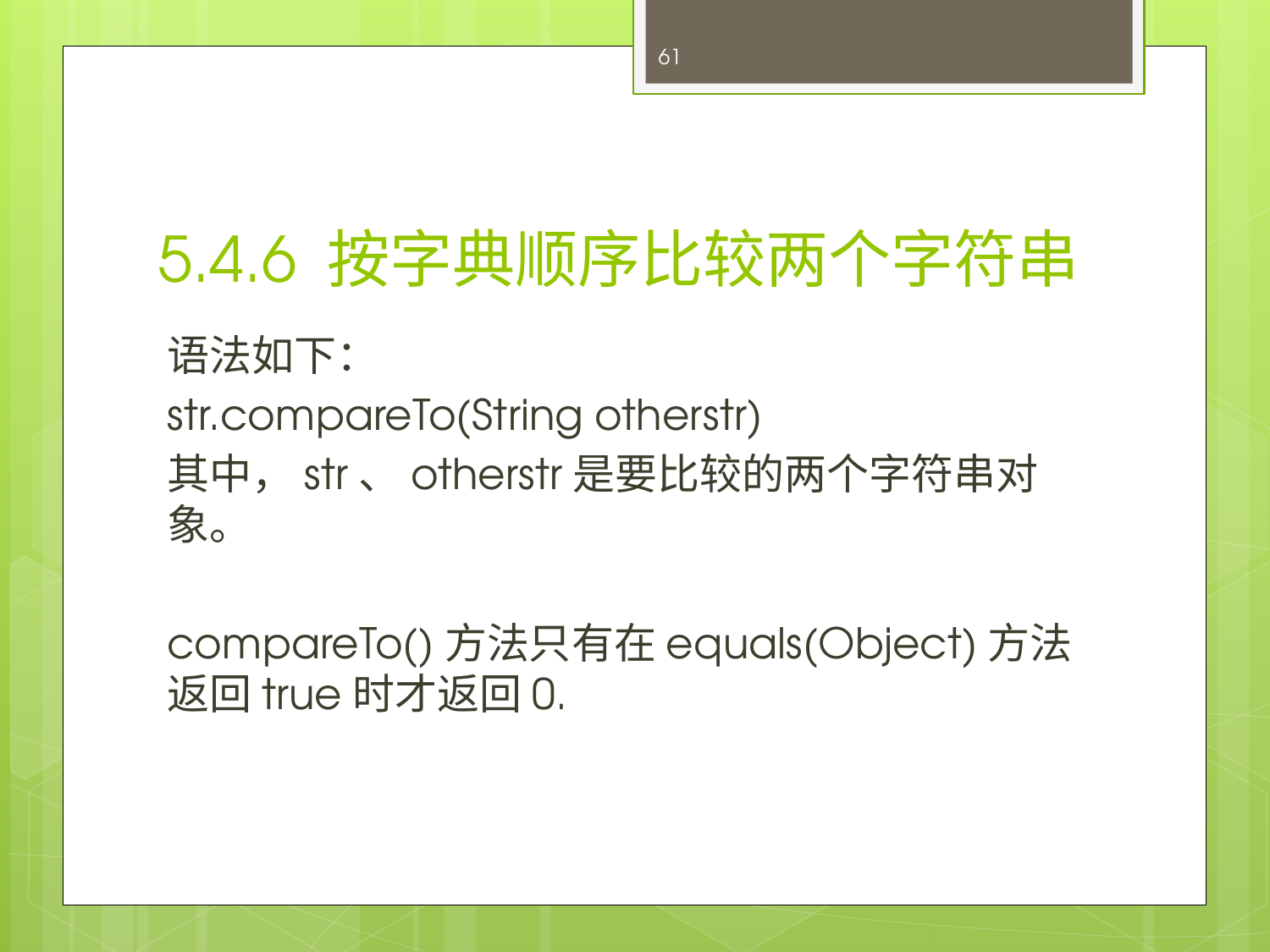

61
# 5.4.6 按字典顺序比较两个字符串
语法如下：
str.compareTo(String otherstr)
其中，str、otherstr是要比较的两个字符串对象。

compareTo()方法只有在equals(Object)方法返回true时才返回0.